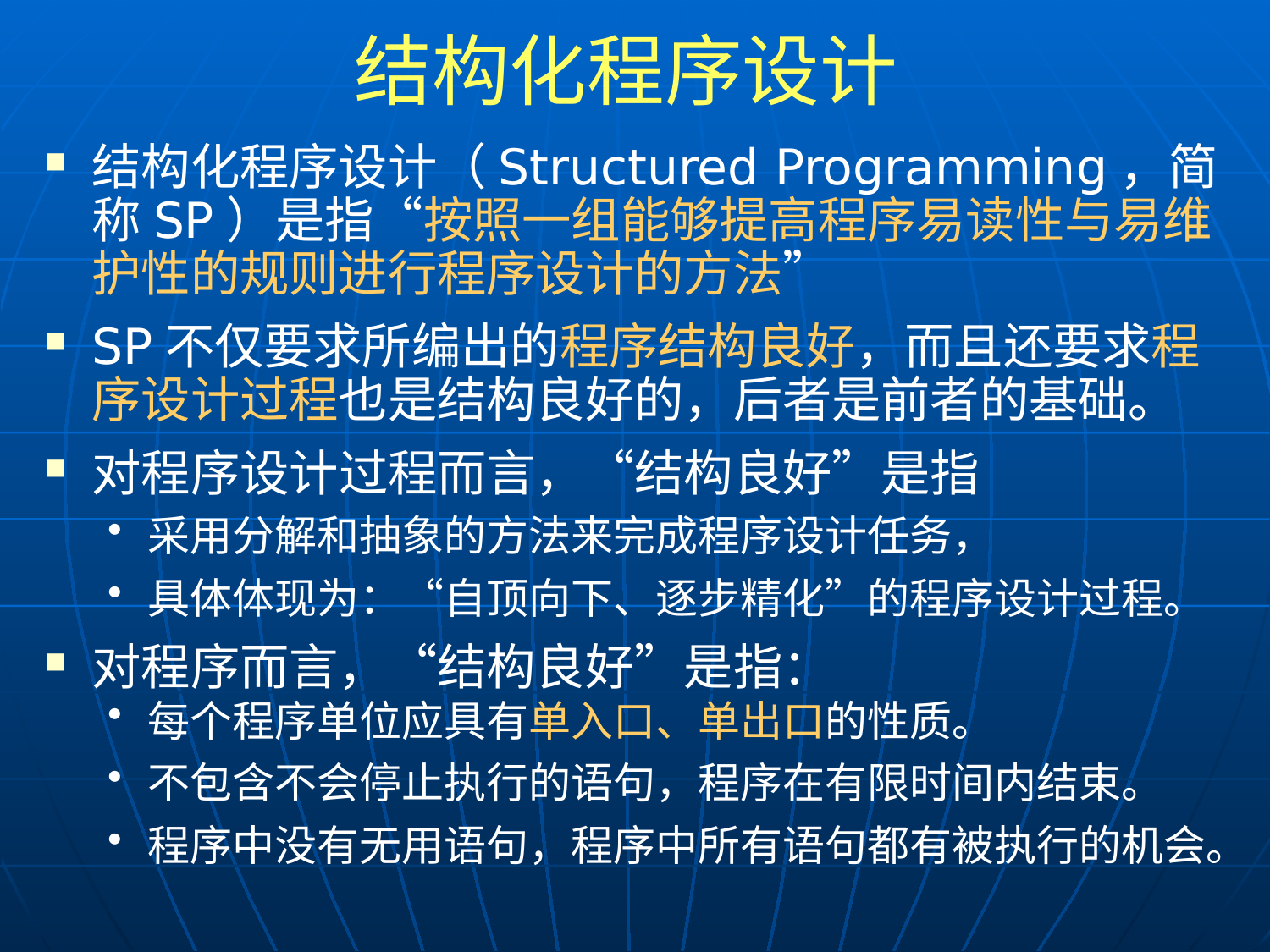

# 结构化程序设计
结构化程序设计（Structured Programming，简称SP）是指“按照一组能够提高程序易读性与易维护性的规则进行程序设计的方法”
SP不仅要求所编出的程序结构良好，而且还要求程序设计过程也是结构良好的，后者是前者的基础。
对程序设计过程而言，“结构良好”是指
采用分解和抽象的方法来完成程序设计任务，
具体体现为：“自顶向下、逐步精化”的程序设计过程。
对程序而言，“结构良好”是指：
每个程序单位应具有单入口、单出口的性质。
不包含不会停止执行的语句，程序在有限时间内结束。
程序中没有无用语句，程序中所有语句都有被执行的机会。